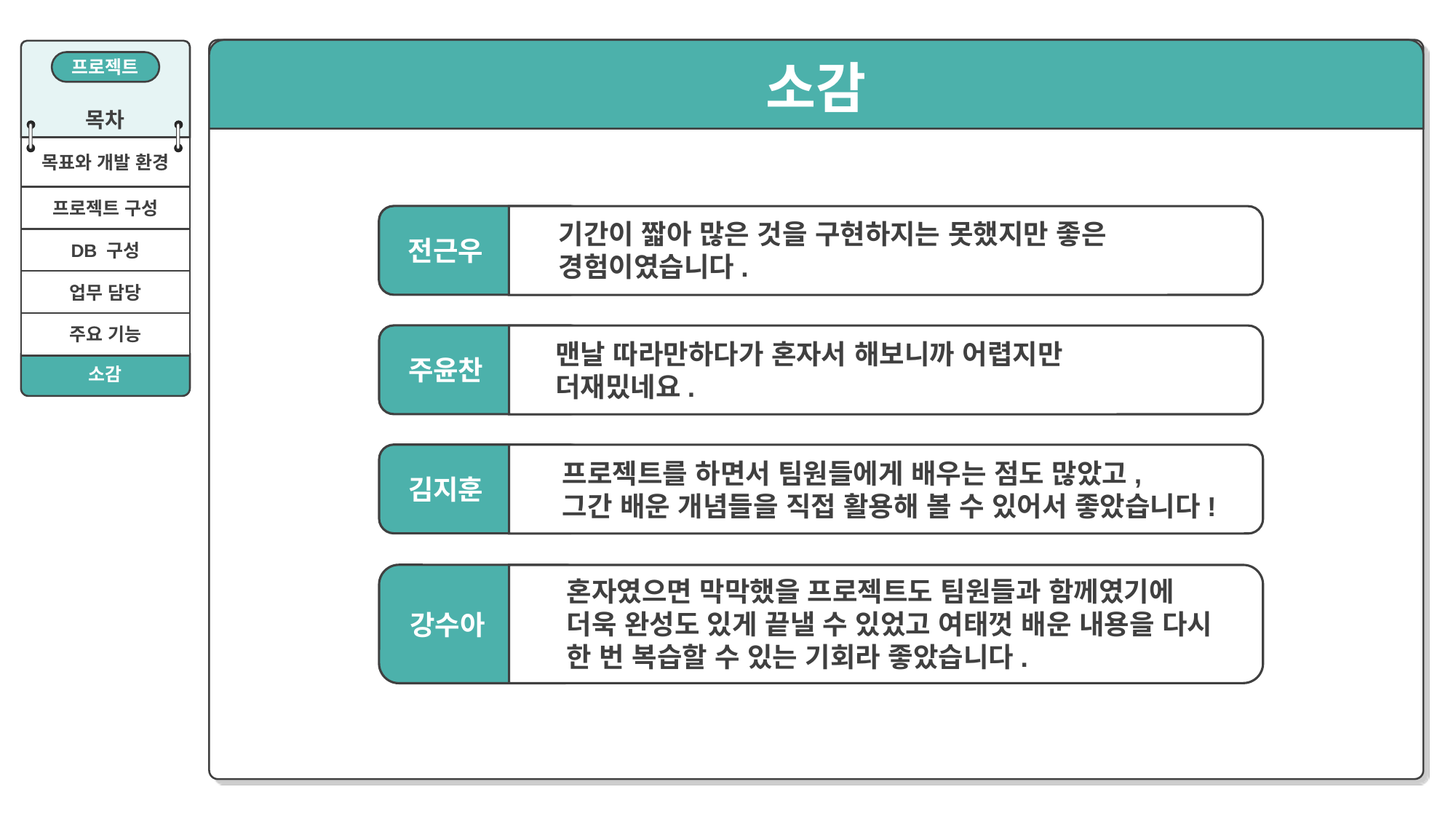

기간이 짧아 많은 것을 구현하지는 못했지만 좋은 경험이였습니다

소감
목차
프로젝트

목표와 개발 환경
프로젝트 구성
 전근우
기간이 짧아 많은 것을 구현하지는 못했지만 좋은
경험이였습니다.
DB 구성

업무 담당
주요 기능
 주윤찬
맨날 따라만하다가 혼자서 해보니까 어렵지만
더재밌네요.
소감
 김지훈
프로젝트를 하면서 팀원들에게 배우는 점도 많았고,
그간 배운 개념들을 직접 활용해 볼 수 있어서 좋았습니다!
 강수아
혼자였으면 막막했을 프로젝트도 팀원들과 함께였기에
더욱 완성도 있게 끝낼 수 있었고 여태껏 배운 내용을 다시
한 번 복습할 수 있는 기회라 좋았습니다.